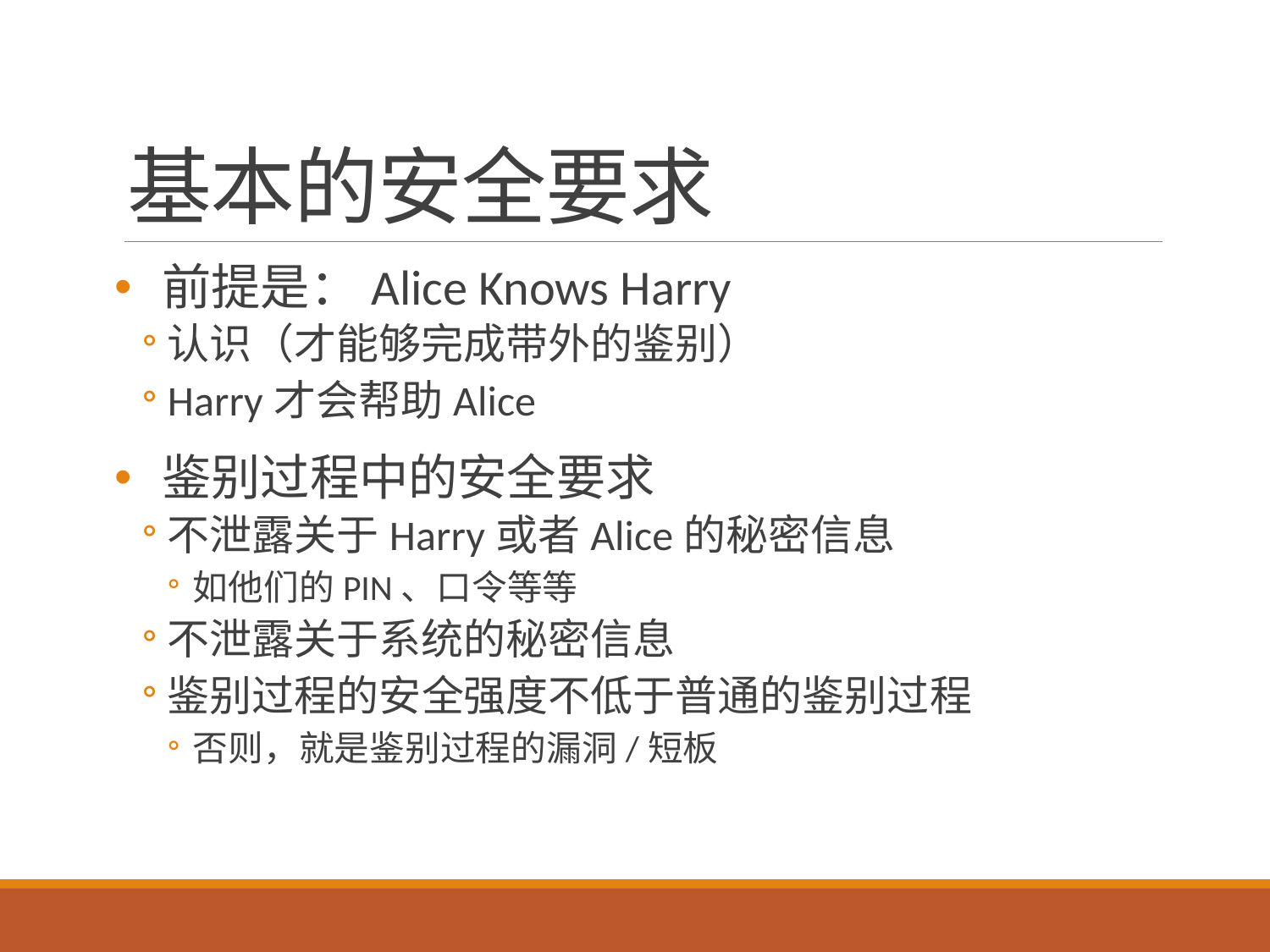

# 基本的安全要求
前提是：Alice Knows Harry
认识（才能够完成带外的鉴别）
Harry才会帮助Alice
鉴别过程中的安全要求
不泄露关于Harry或者Alice的秘密信息
如他们的PIN、口令等等
不泄露关于系统的秘密信息
鉴别过程的安全强度不低于普通的鉴别过程
否则，就是鉴别过程的漏洞/短板